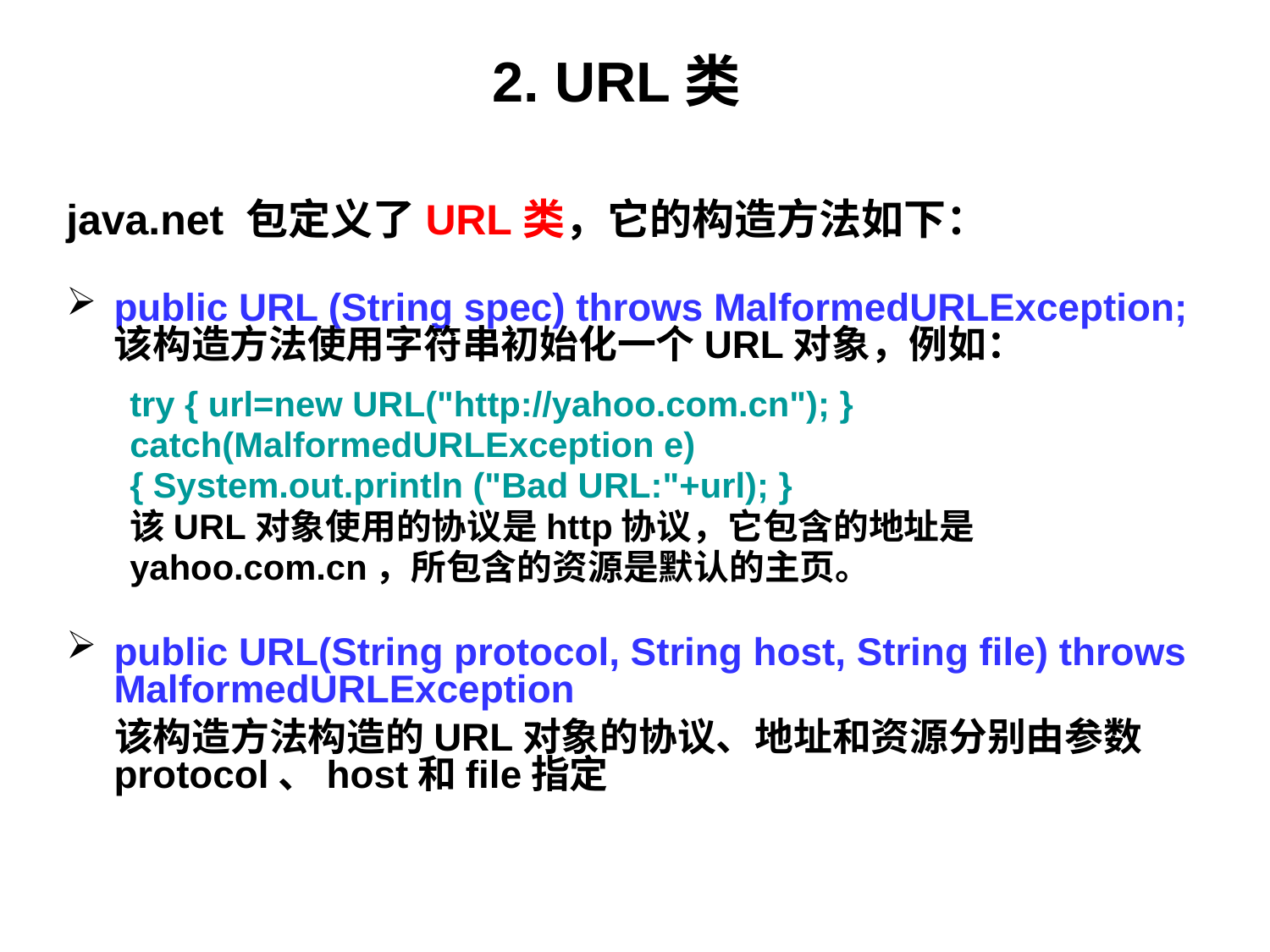

# 2. URL类
java.net 包定义了URL类，它的构造方法如下：

public URL (String spec) throws MalformedURLException;该构造方法使用字符串初始化一个URL对象，例如：

try { url=new URL("http://yahoo.com.cn"); }
catch(MalformedURLException e)
{ System.out.println ("Bad URL:"+url); }
该URL对象使用的协议是http协议，它包含的地址是
yahoo.com.cn，所包含的资源是默认的主页。

public URL(String protocol, String host, String file) throws MalformedURLException
    该构造方法构造的URL对象的协议、地址和资源分别由参数protocol、host和file指定